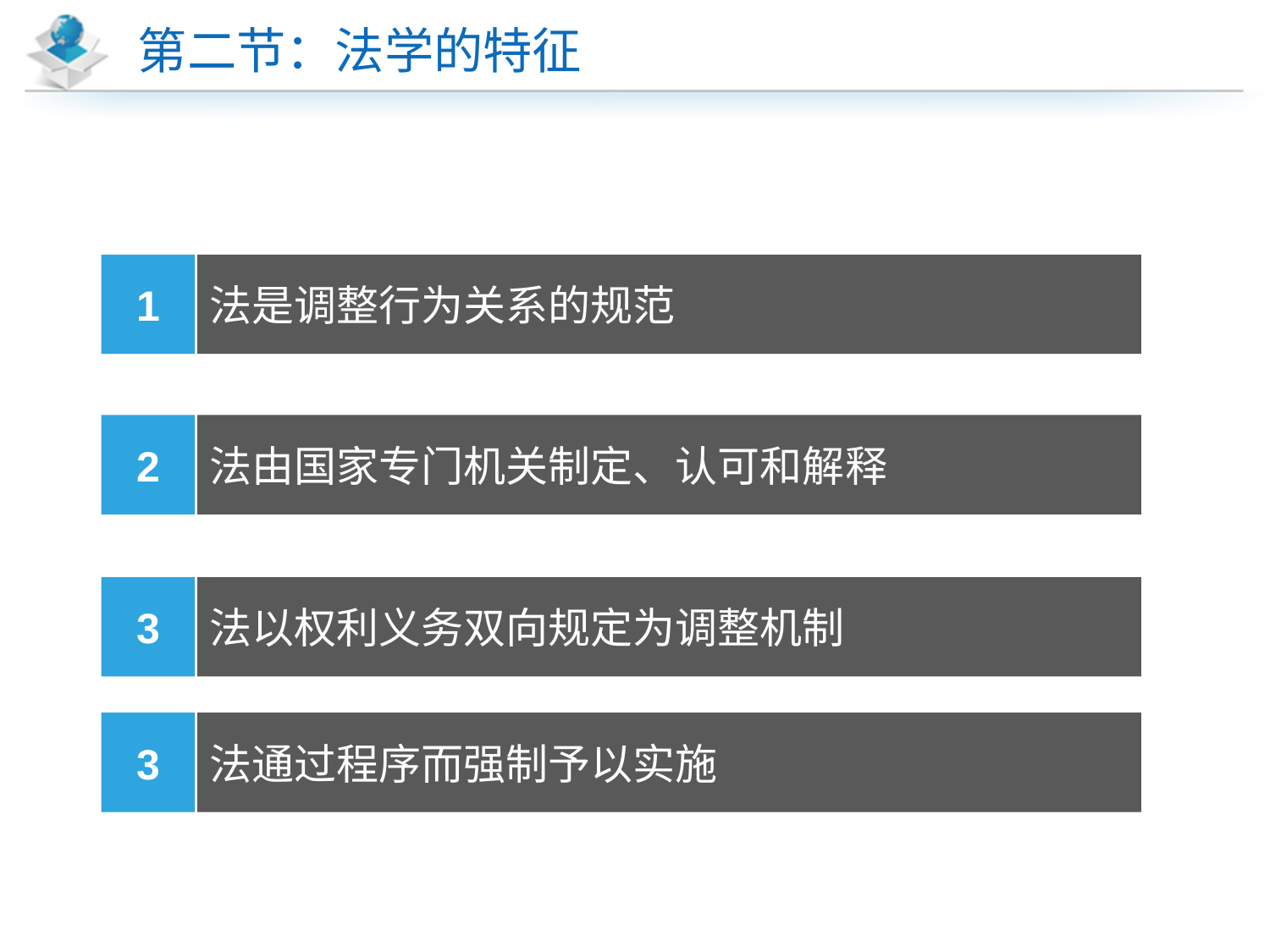

# 第二节：法学的特征
1
法是调整行为关系的规范
2
法由国家专门机关制定、认可和解释
3
法以权利义务双向规定为调整机制
3
法通过程序而强制予以实施